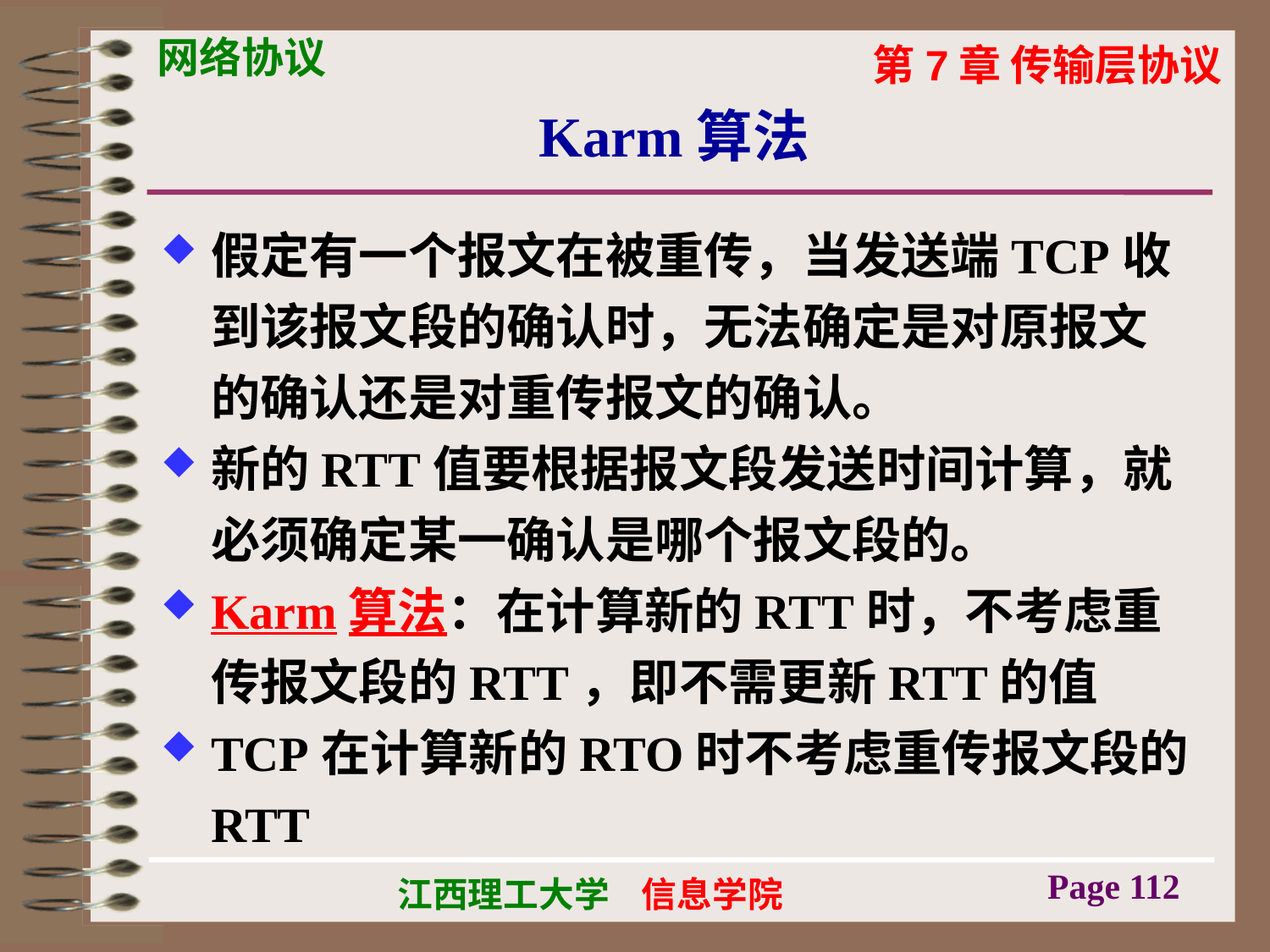

# Karm算法
假定有一个报文在被重传，当发送端TCP收到该报文段的确认时，无法确定是对原报文的确认还是对重传报文的确认。
新的RTT值要根据报文段发送时间计算，就必须确定某一确认是哪个报文段的。
Karm算法：在计算新的RTT时，不考虑重传报文段的RTT，即不需更新RTT的值
TCP在计算新的RTO时不考虑重传报文段的RTT
Page 112